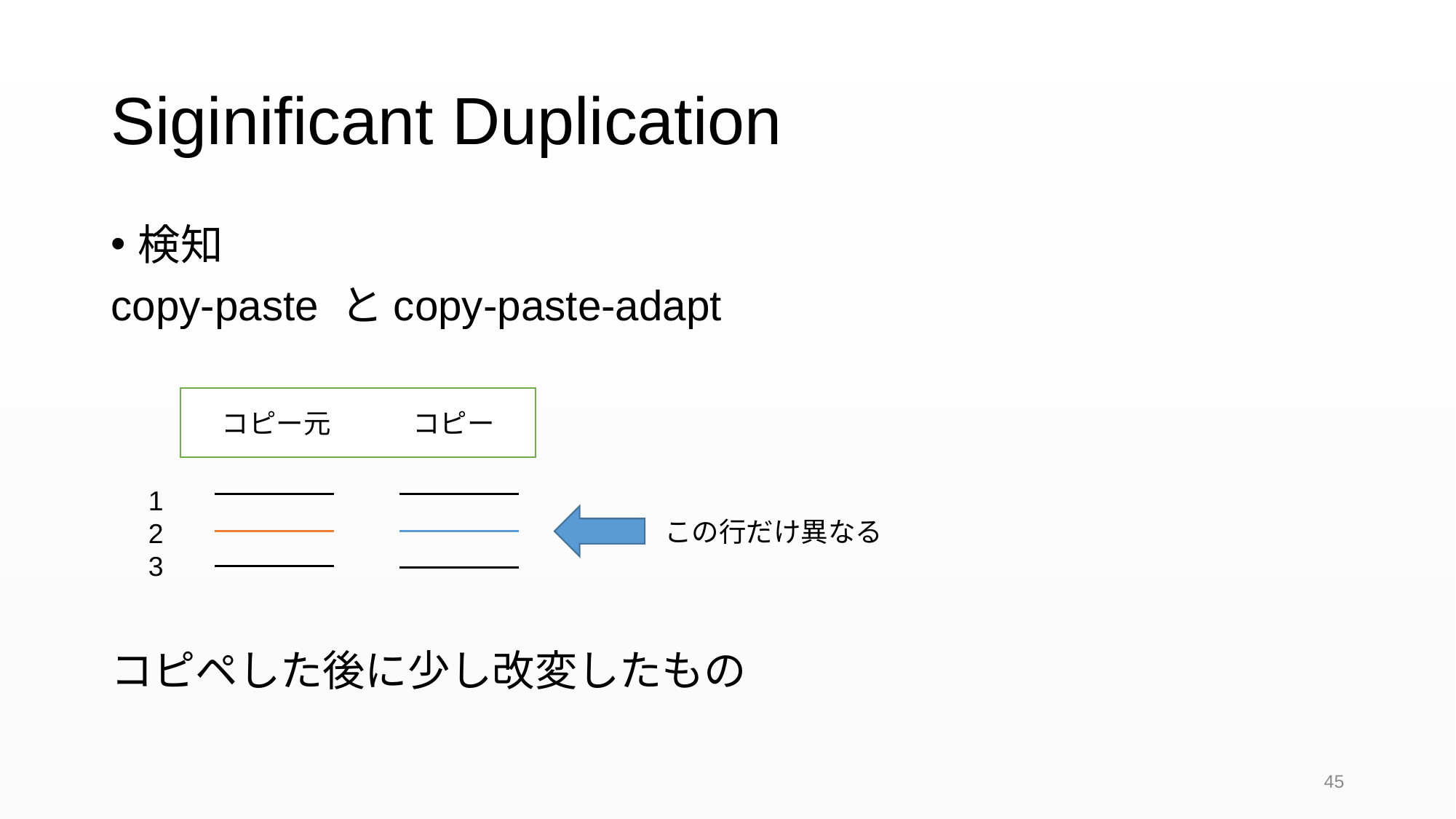

# Siginificant Duplication
検知
copy-paste とcopy-paste-adapt

コピペした後に少し改変したもの

コピー元　　　コピー
1
2
3

この行だけ異なる
45